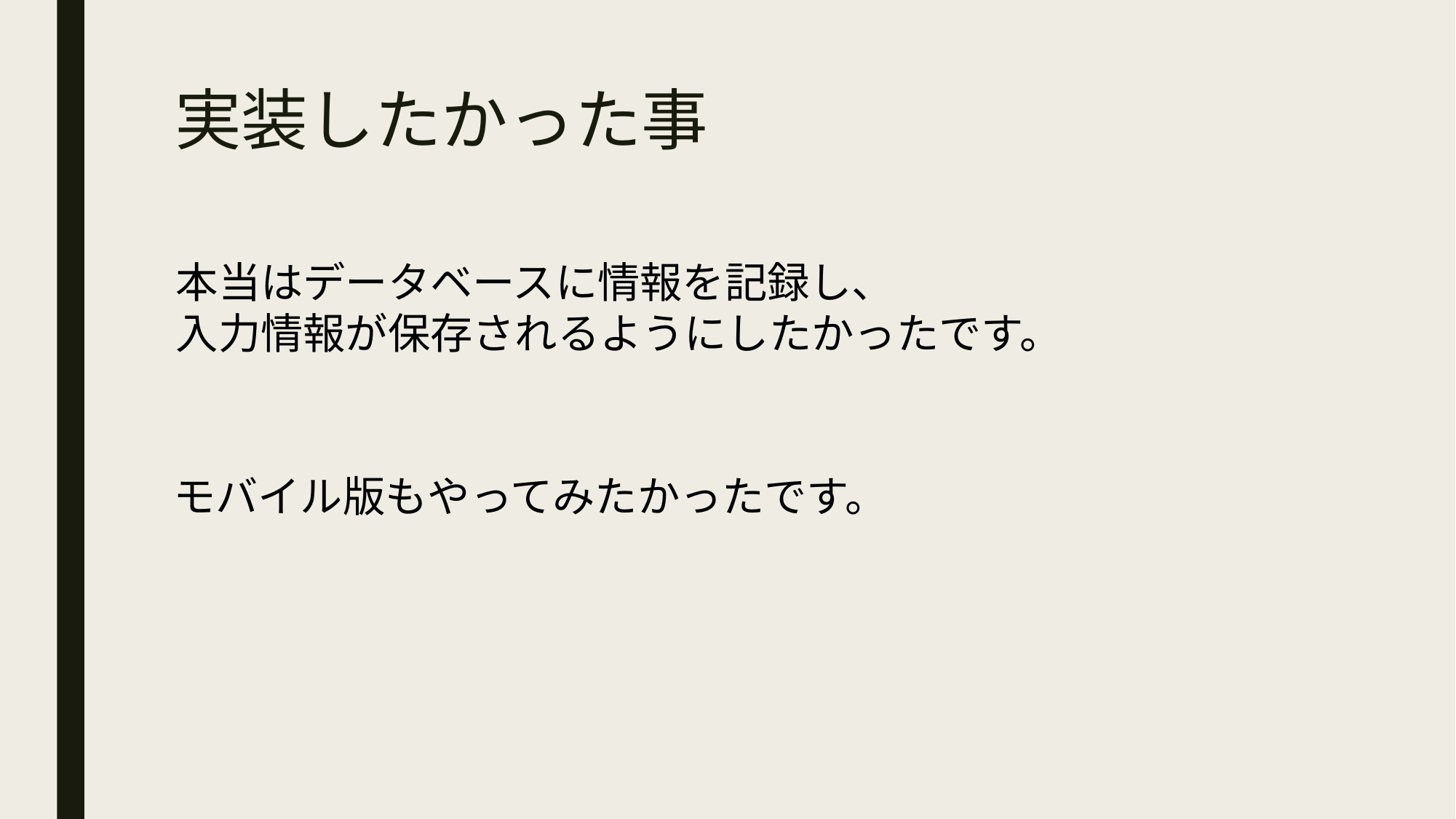

# 実装したかった事
本当はデータベースに情報を記録し、
入力情報が保存されるようにしたかったです。
モバイル版もやってみたかったです。